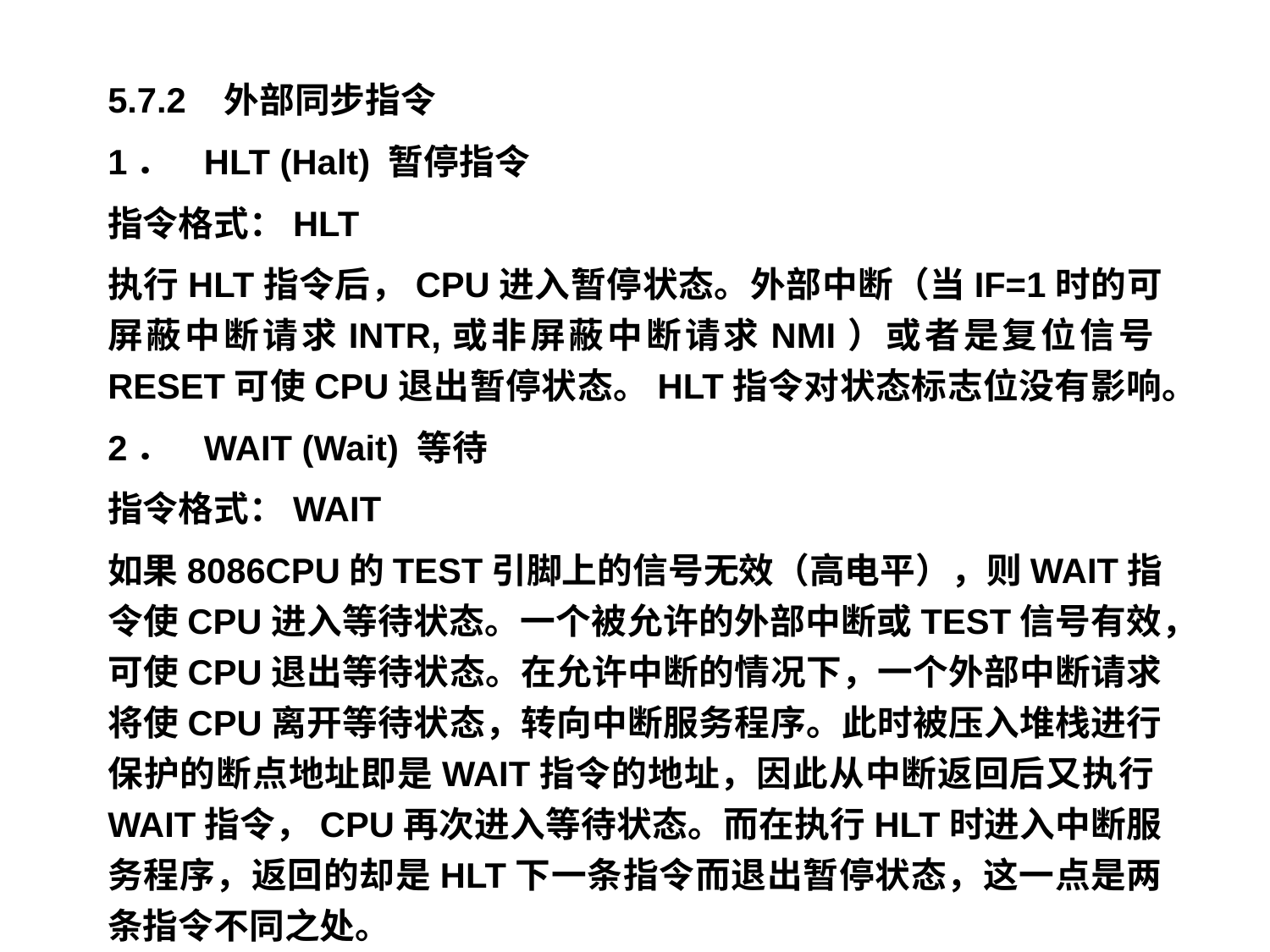

5.7.2   外部同步指令
1．   HLT (Halt) 暂停指令
指令格式：HLT
执行HLT指令后，CPU进入暂停状态。外部中断（当IF=1时的可屏蔽中断请求INTR,或非屏蔽中断请求NMI）或者是复位信号RESET可使CPU退出暂停状态。HLT指令对状态标志位没有影响。
2．   WAIT (Wait) 等待
指令格式：WAIT
如果8086CPU的TEST引脚上的信号无效（高电平），则WAIT指令使CPU进入等待状态。一个被允许的外部中断或TEST信号有效，可使CPU退出等待状态。在允许中断的情况下，一个外部中断请求将使CPU离开等待状态，转向中断服务程序。此时被压入堆栈进行保护的断点地址即是WAIT指令的地址，因此从中断返回后又执行WAIT指令，CPU再次进入等待状态。而在执行HLT时进入中断服务程序，返回的却是HLT下一条指令而退出暂停状态，这一点是两条指令不同之处。